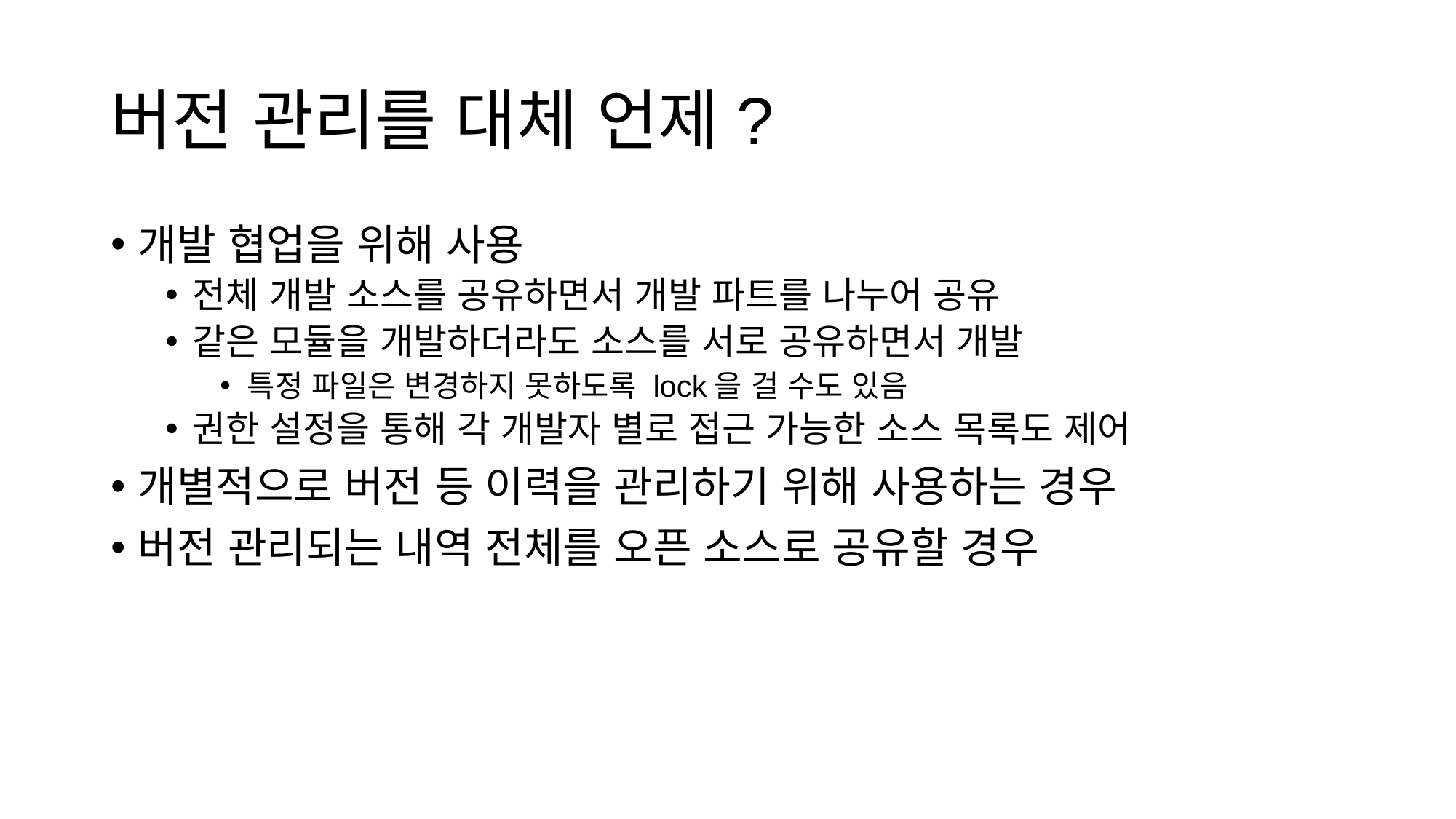

# 버전 관리를 대체 언제?
개발 협업을 위해 사용
전체 개발 소스를 공유하면서 개발 파트를 나누어 공유
같은 모듈을 개발하더라도 소스를 서로 공유하면서 개발
특정 파일은 변경하지 못하도록 lock을 걸 수도 있음
권한 설정을 통해 각 개발자 별로 접근 가능한 소스 목록도 제어
개별적으로 버전 등 이력을 관리하기 위해 사용하는 경우
버전 관리되는 내역 전체를 오픈 소스로 공유할 경우